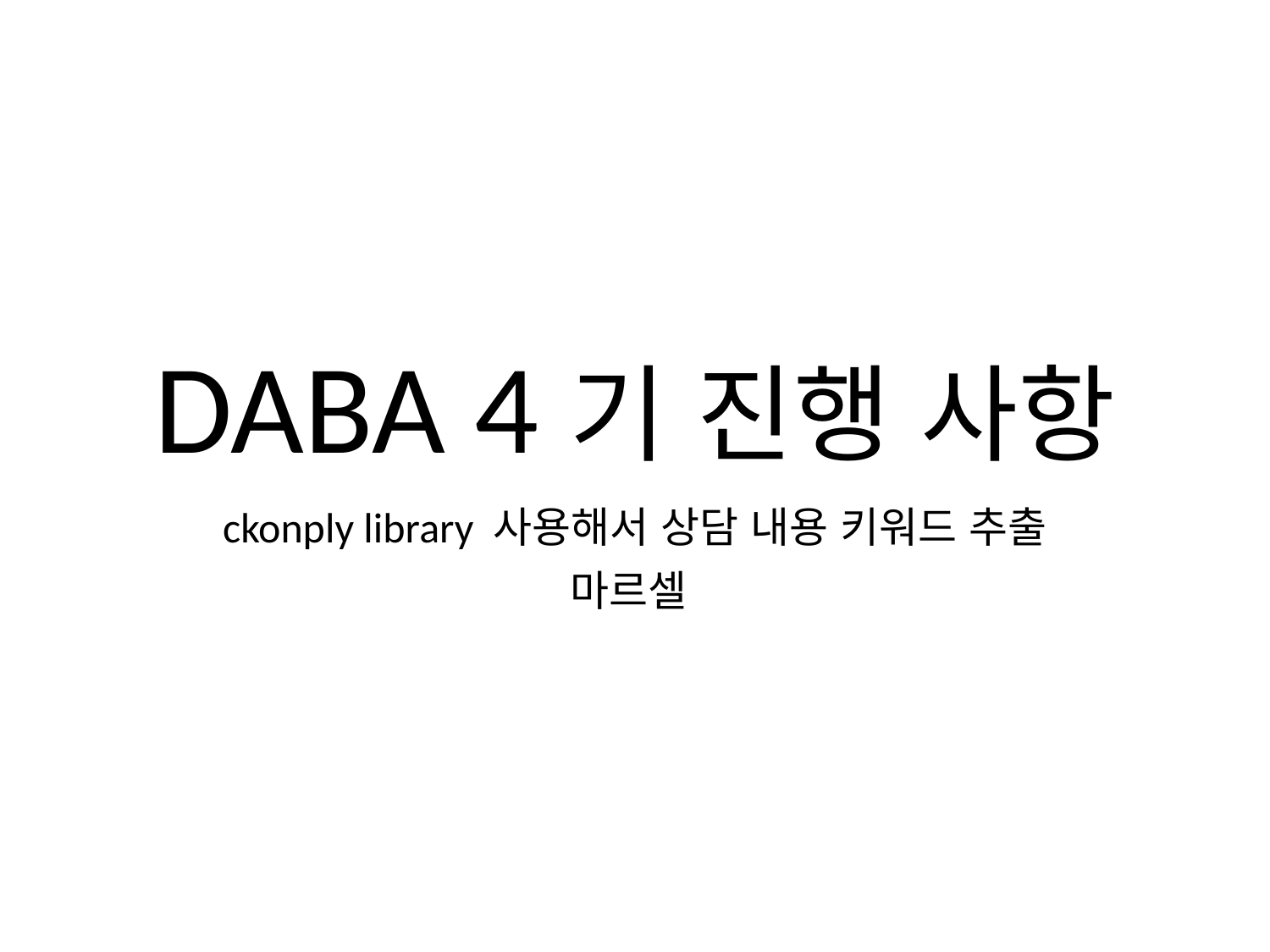

# DABA 4기 진행 사항
ckonply library 사용해서 상담 내용 키워드 추출
마르셀